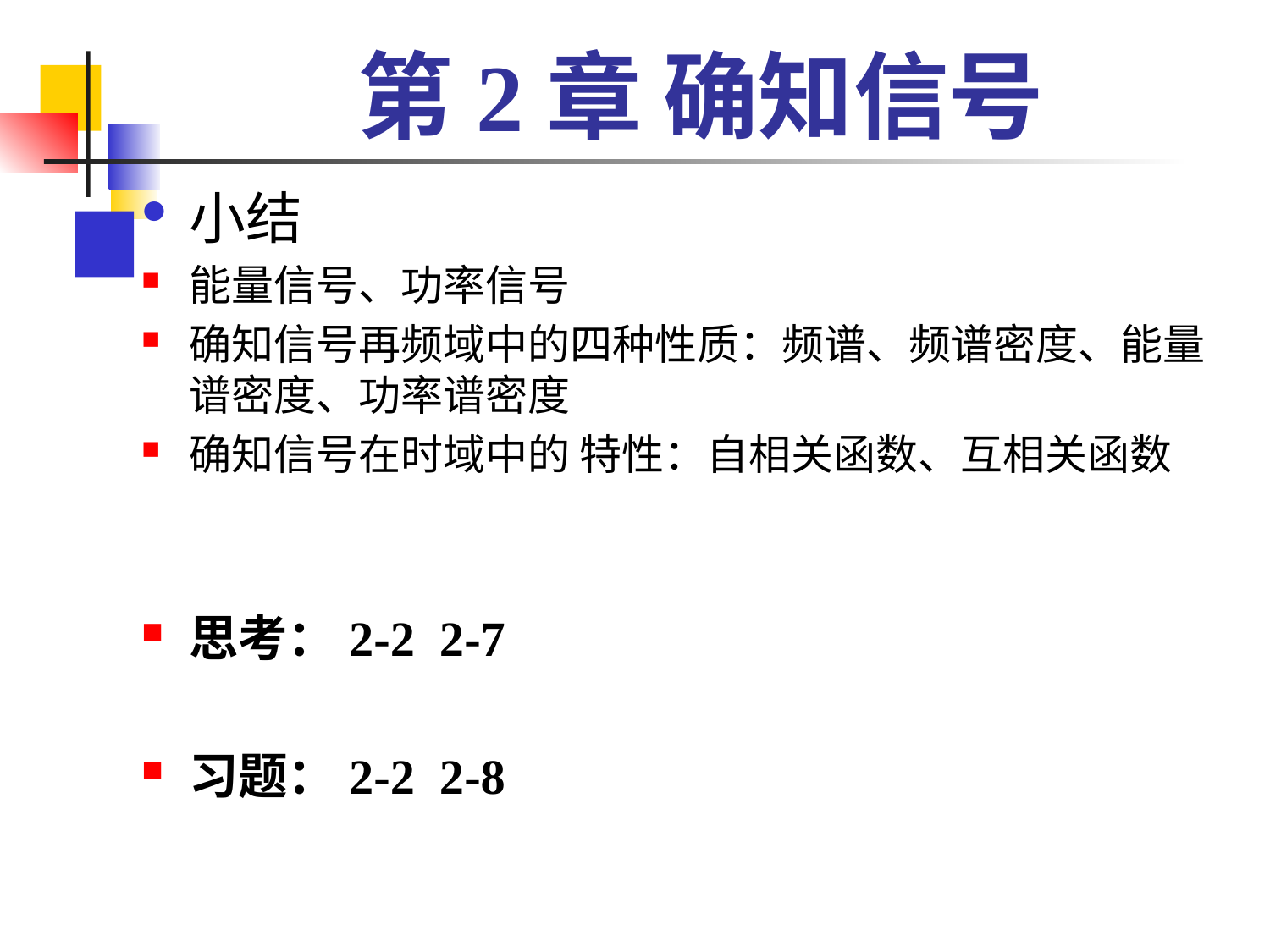

# 第2章 确知信号
小结
能量信号、功率信号
确知信号再频域中的四种性质：频谱、频谱密度、能量谱密度、功率谱密度
确知信号在时域中的 特性：自相关函数、互相关函数

思考：2-2  2-7

习题：2-2  2-8